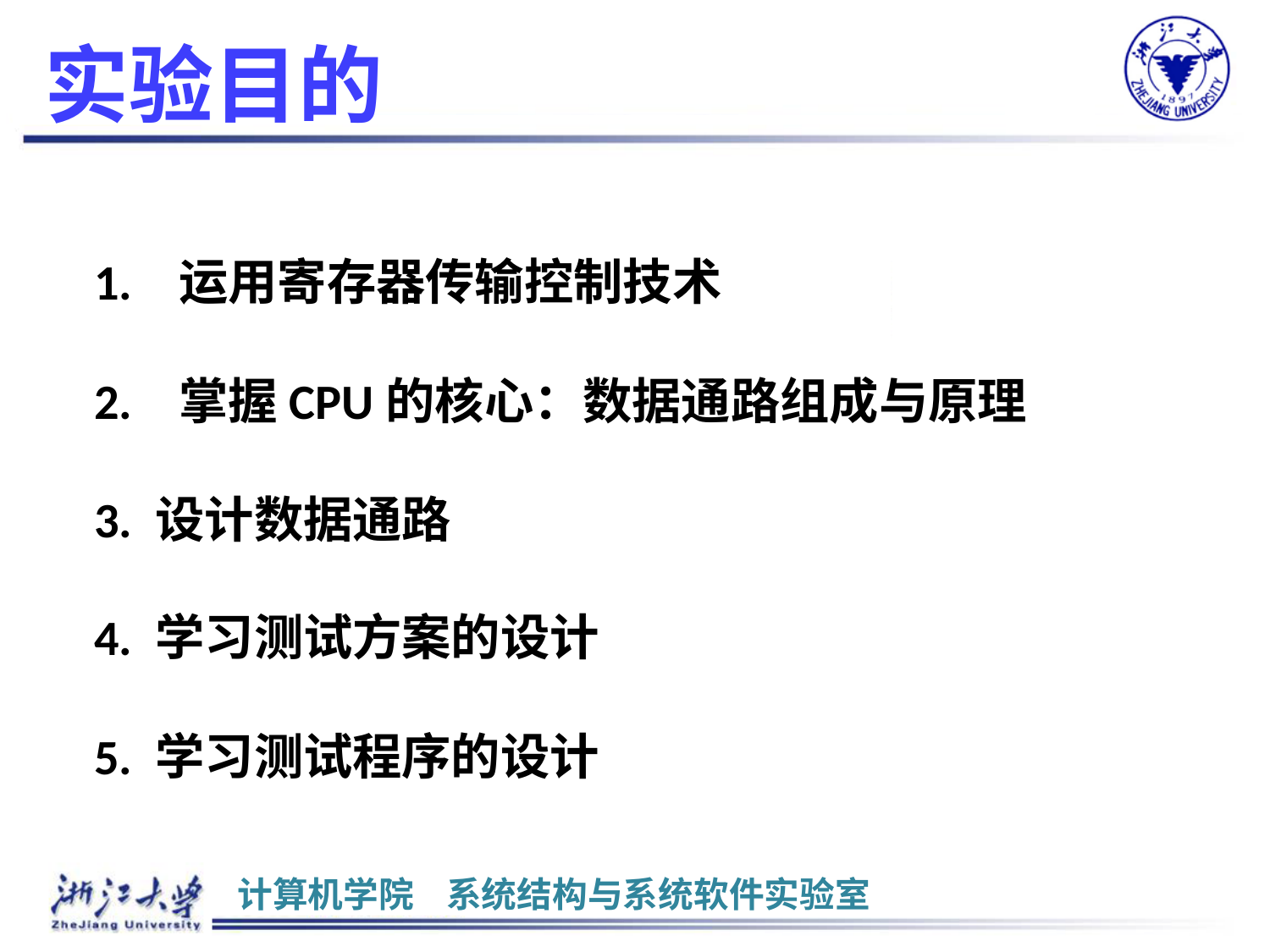

# 实验目的
1.	运用寄存器传输控制技术
2.	掌握CPU的核心：数据通路组成与原理
3. 设计数据通路
4. 学习测试方案的设计
5. 学习测试程序的设计
3